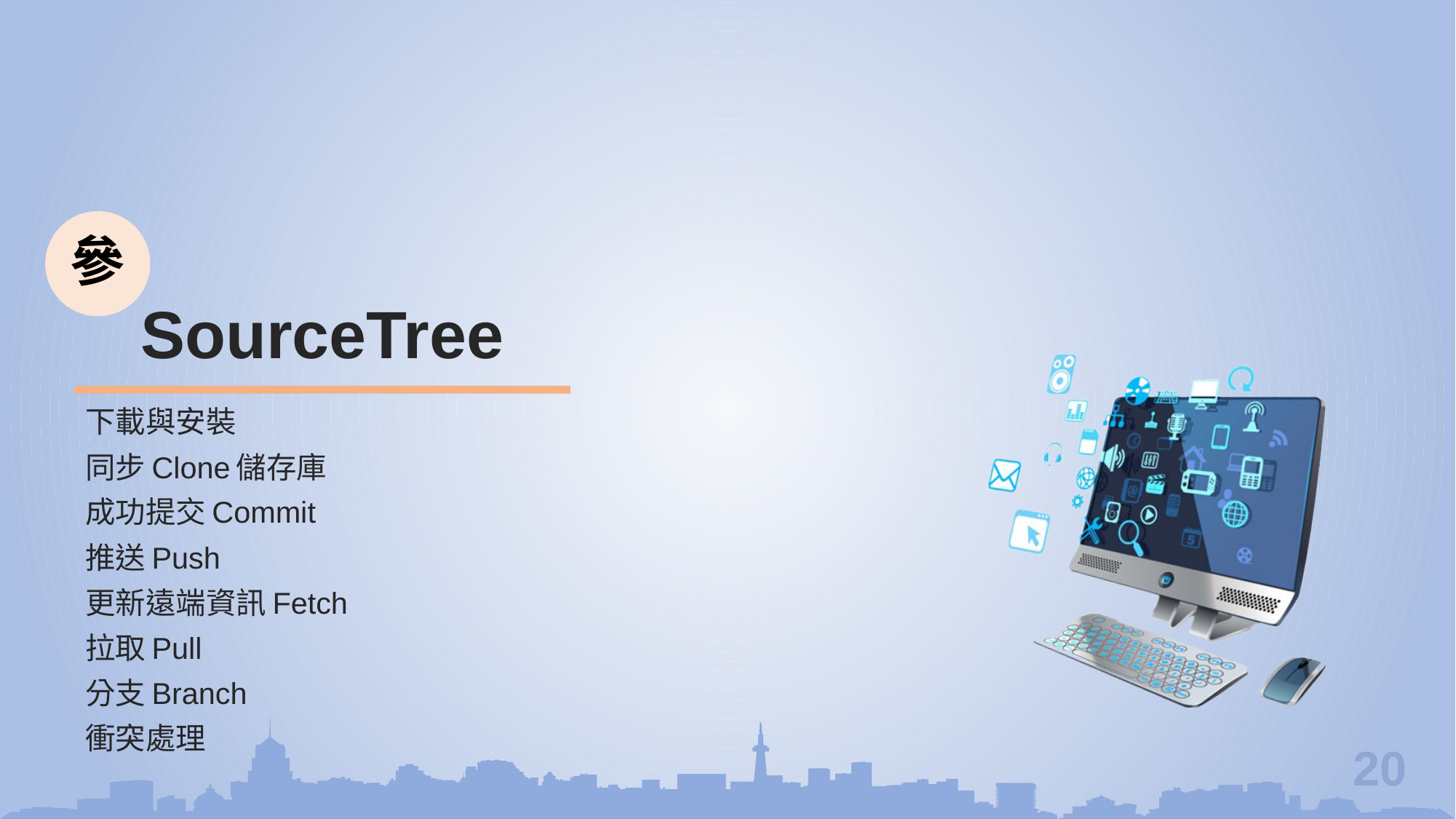

參
# SourceTree
下載與安裝
同步Clone儲存庫
成功提交Commit
推送Push
更新遠端資訊Fetch
拉取Pull
分支Branch
衝突處理

20